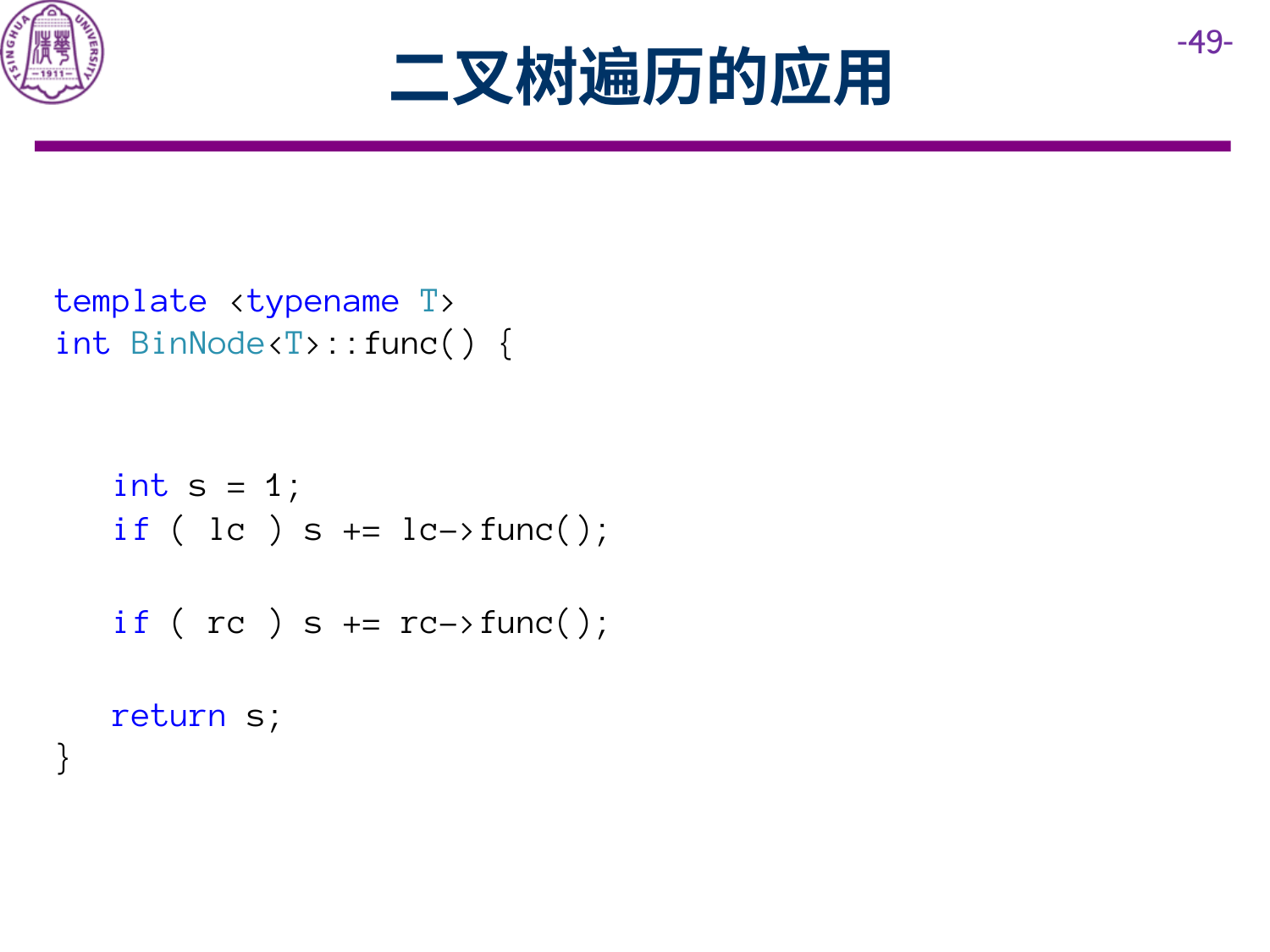

# 二叉树遍历的应用
template <typename T>
int BinNode<T>::func() {
//以当前节点为根的子树规模
   int s = 1; //计入本身
   if ( lc ) s += lc->func();
//递归计入左子树规模
   if ( rc ) s += rc->func();
//递归计入右子树规模
   return s;
}